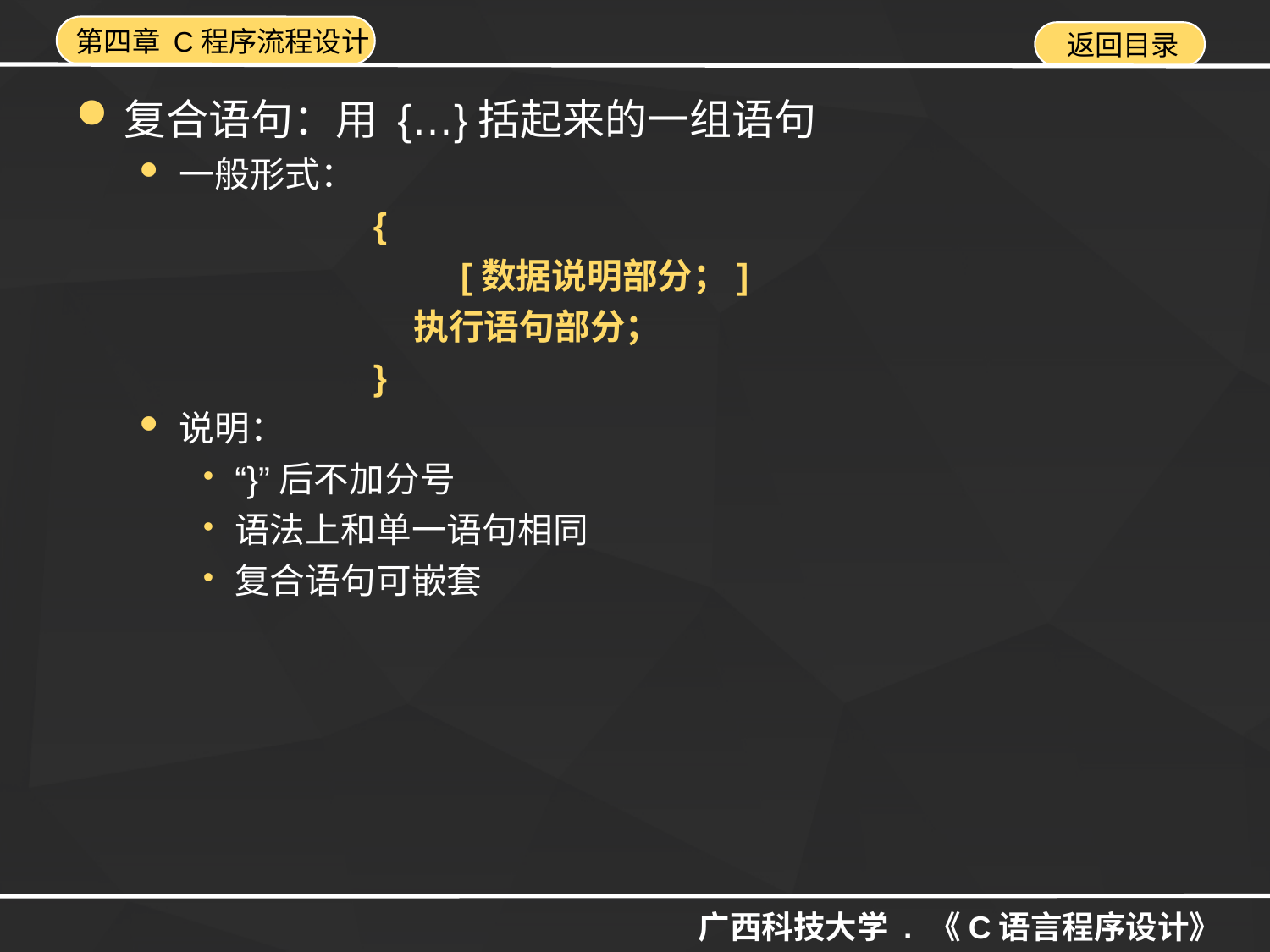

复合语句：用 {…}括起来的一组语句
一般形式：
                        {
                                 [数据说明部分；]
                                 执行语句部分；
                        }
说明：
“}”后不加分号
语法上和单一语句相同
复合语句可嵌套